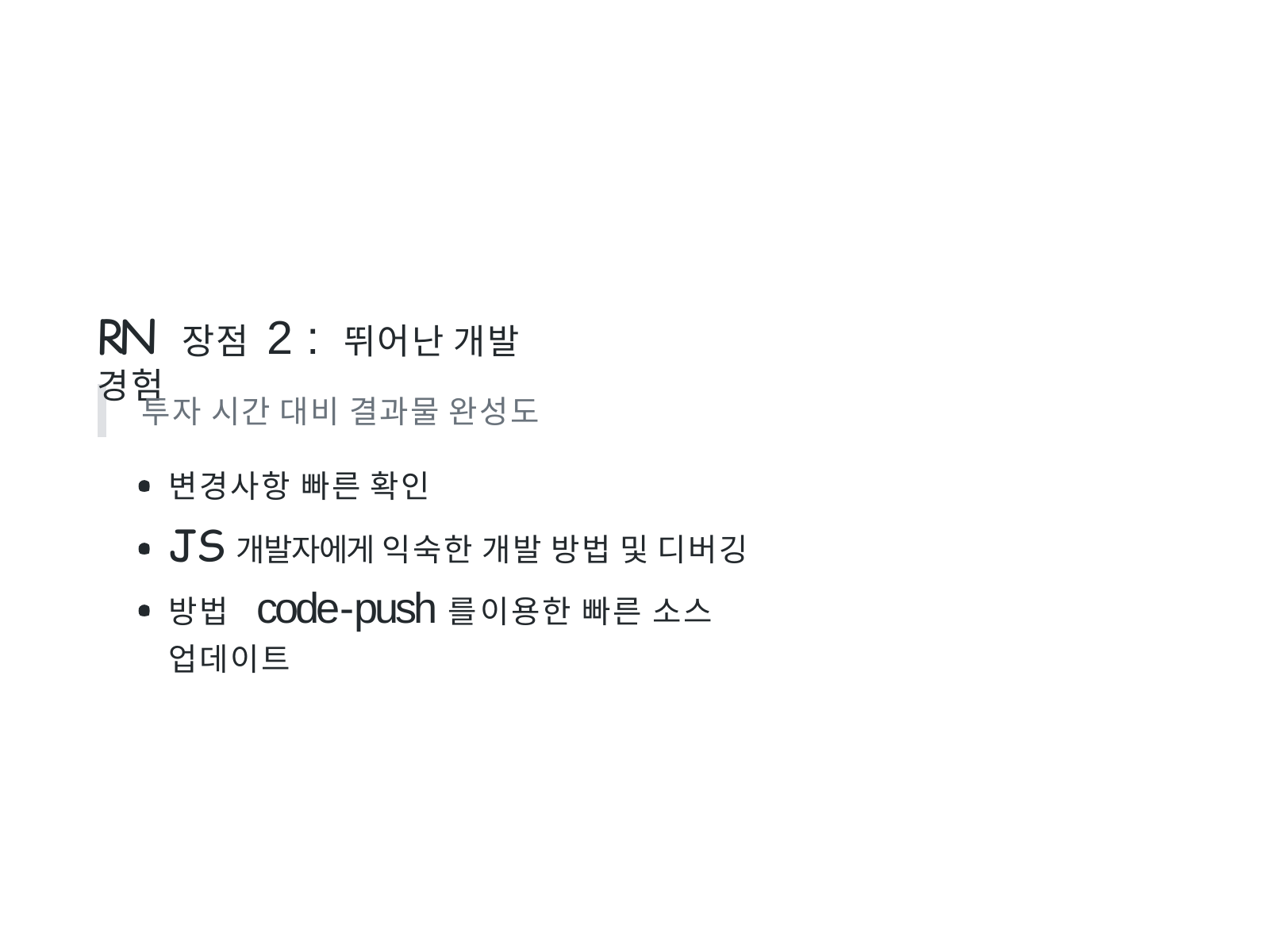

# RN 장점 2 : 뛰어난 개발 경험

투자 시간 대비 결과물 완성도

변경사항 빠른 확인
JS개발자에게 익숙한 개발 방법 및 디버깅 방법  code‑push를 이용한 빠른 소스 업데이트